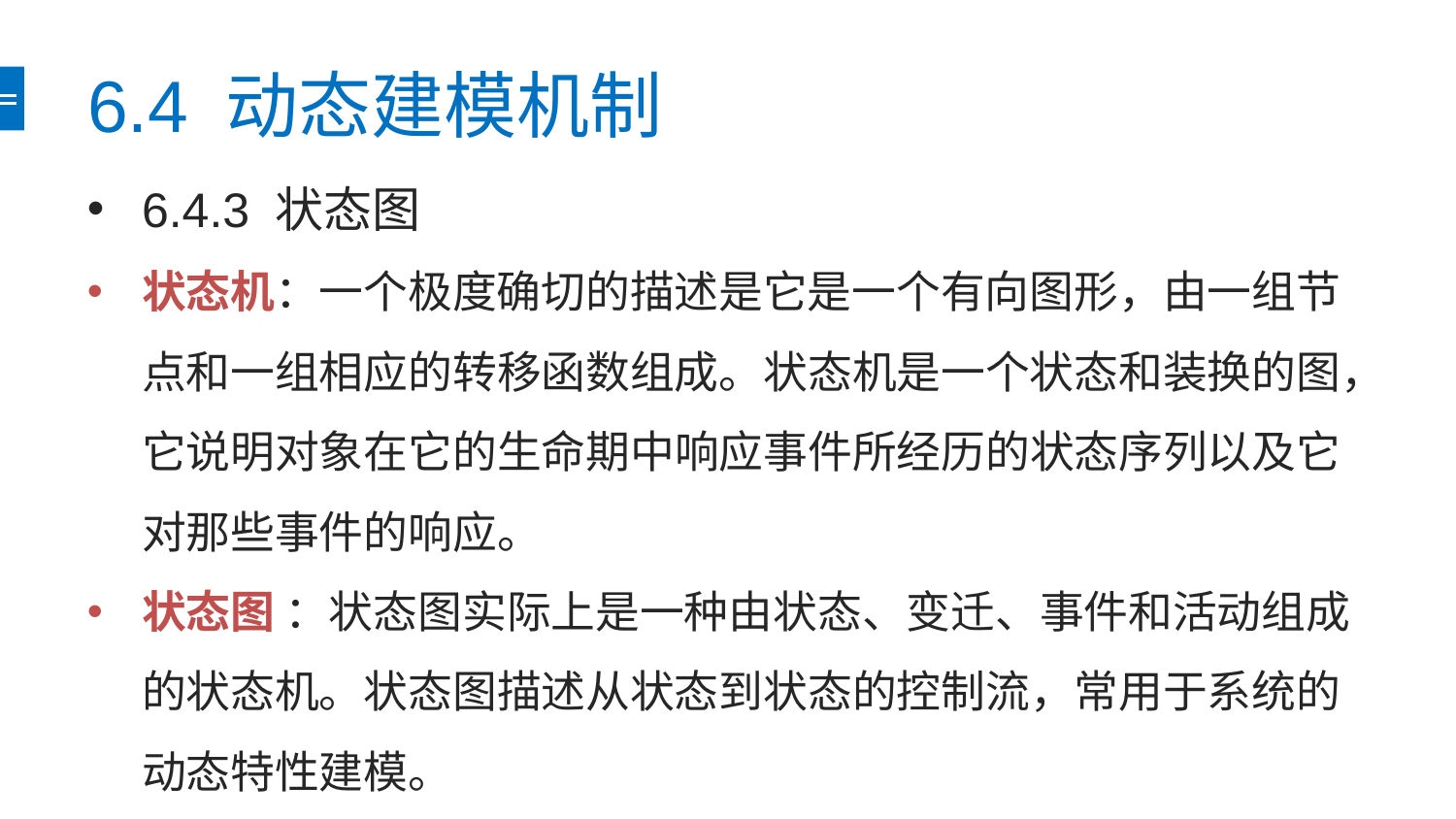

# 6.4 动态建模机制
6.4.3 状态图
状态机：一个极度确切的描述是它是一个有向图形，由一组节点和一组相应的转移函数组成。状态机是一个状态和装换的图，它说明对象在它的生命期中响应事件所经历的状态序列以及它对那些事件的响应。
状态图 ：状态图实际上是一种由状态、变迁、事件和活动组成的状态机。状态图描述从状态到状态的控制流，常用于系统的动态特性建模。